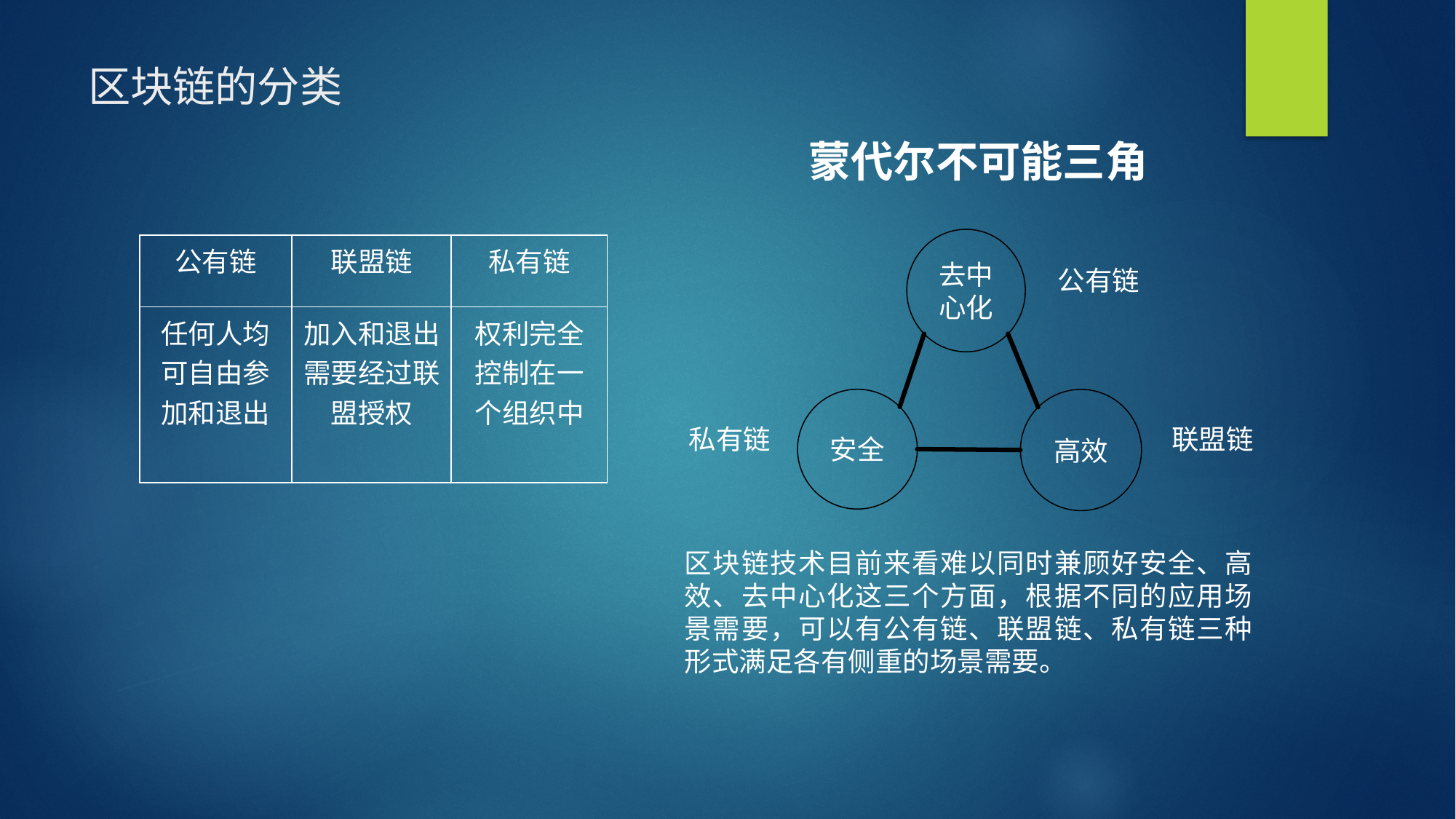

# 区块链的分类
蒙代尔不可能三角
去中心化
| 公有链 | 联盟链 | 私有链 |
| --- | --- | --- |
| 任何人均可自由参加和退出 | 加入和退出需要经过联盟授权 | 权利完全控制在一个组织中 |
公有链
安全
高效
联盟链
私有链
区块链技术目前来看难以同时兼顾好安全、高效、去中心化这三个方面，根据不同的应用场景需要，可以有公有链、联盟链、私有链三种形式满足各有侧重的场景需要。